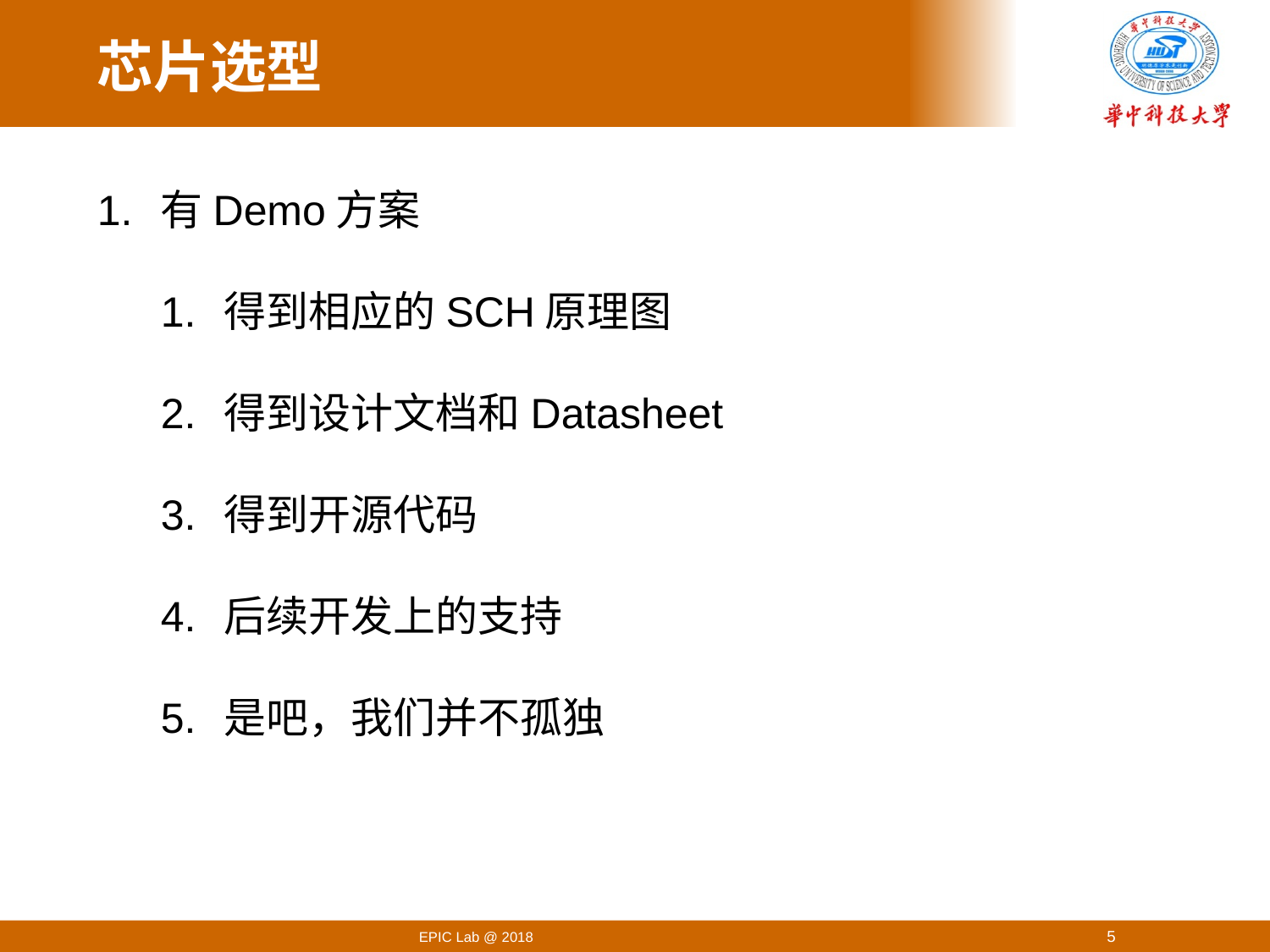

芯片选型
有Demo方案

得到相应的SCH原理图

得到设计文档和Datasheet

得到开源代码

后续开发上的支持

是吧，我们并不孤独

EPIC Lab @ 2018
5